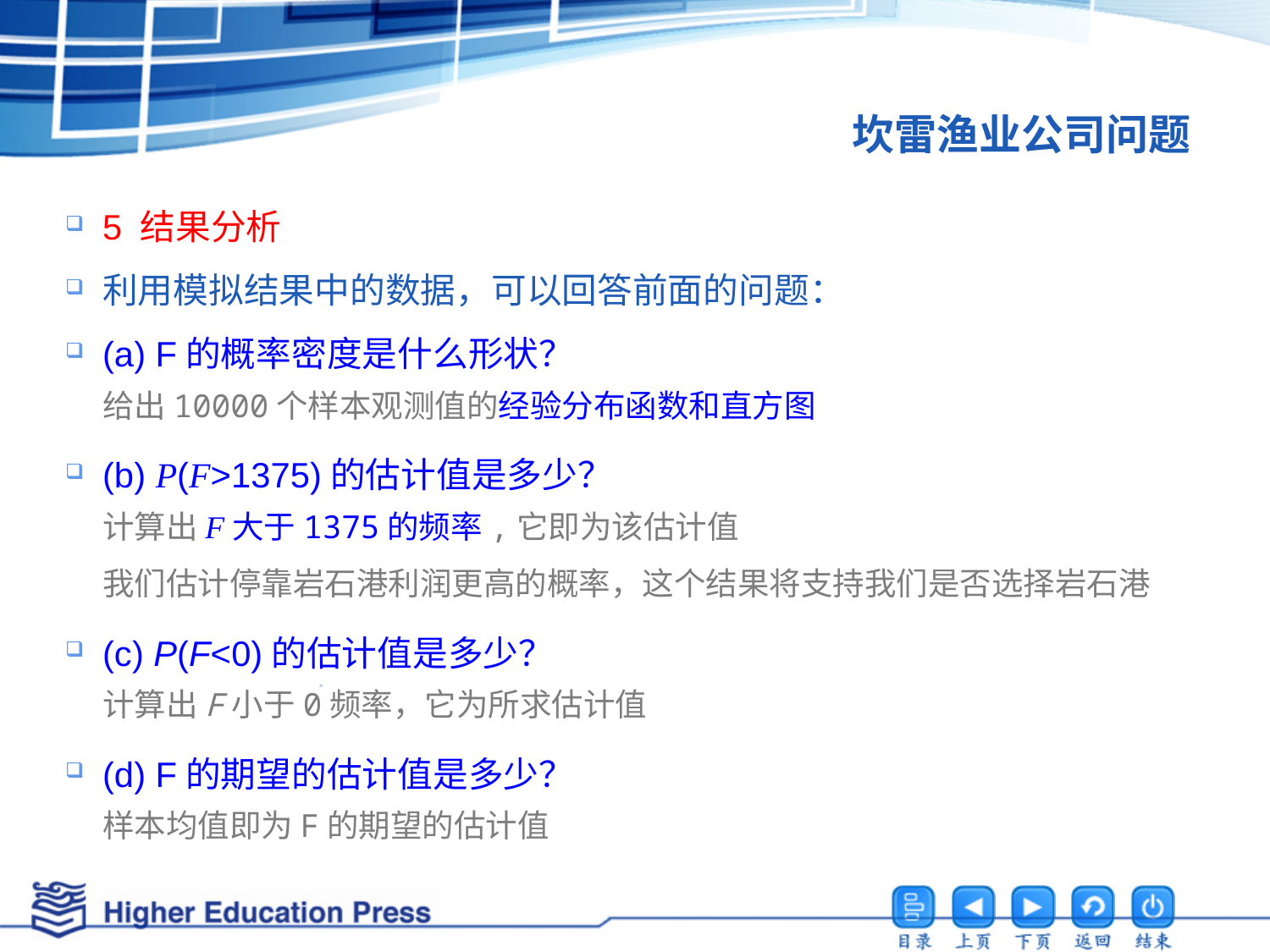

# 坎雷渔业公司问题
5 结果分析
利用模拟结果中的数据，可以回答前面的问题：
(a) F的概率密度是什么形状？
给出10000个样本观测值的经验分布函数和直方图
(b) P(F>1375)的估计值是多少？
计算出F大于1375的频率,它即为该估计值
我们估计停靠岩石港利润更高的概率，这个结果将支持我们是否选择岩石港
(c) P(F<0)的估计值是多少？
计算出F小于0频率，它为所求估计值
(d) F的期望的估计值是多少？
样本均值即为F的期望的估计值